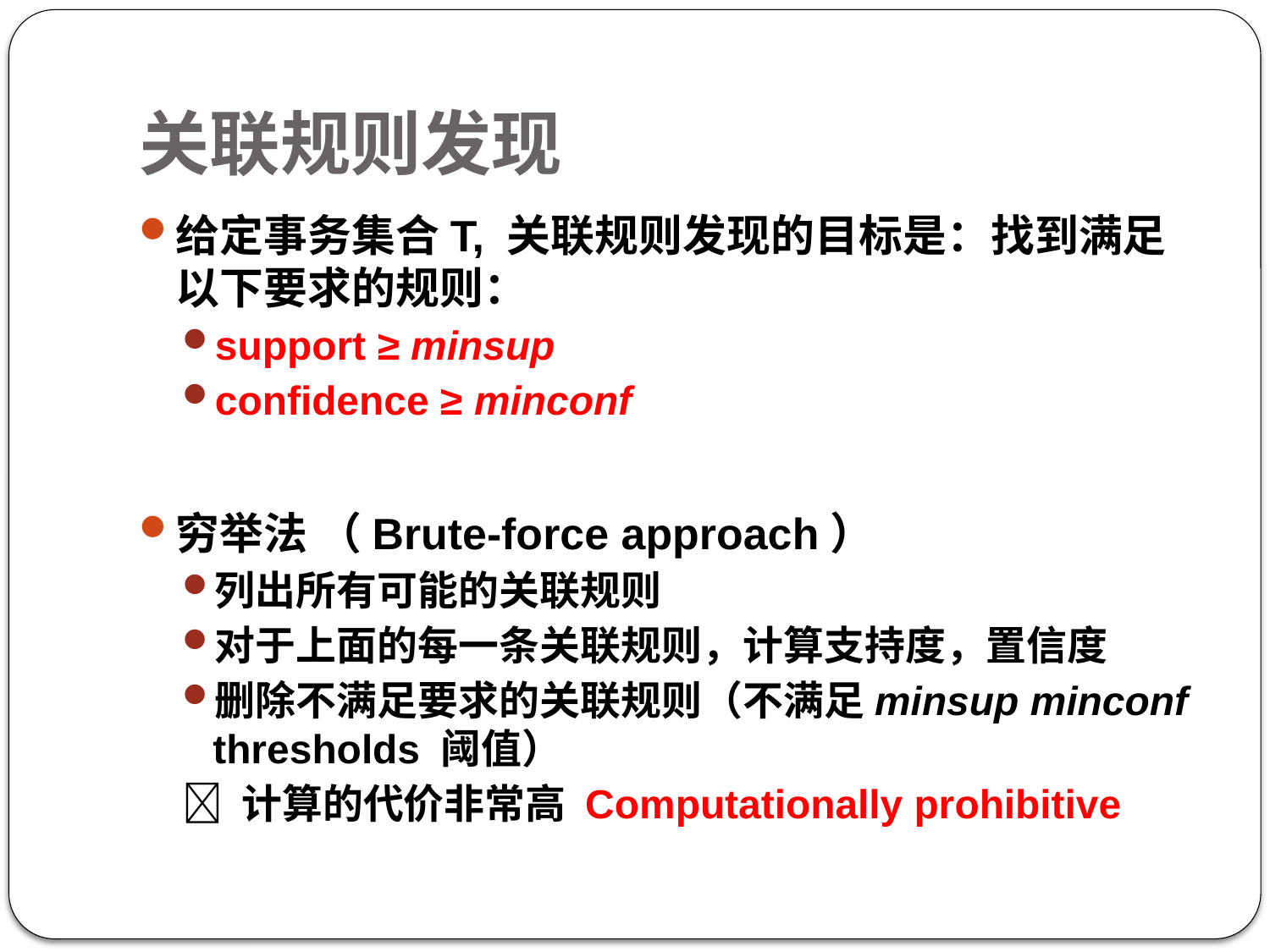

# 关联规则发现
给定事务集合T, 关联规则发现的目标是：找到满足以下要求的规则：
support ≥ minsup
confidence ≥ minconf

穷举法 （Brute-force approach）
列出所有可能的关联规则
对于上面的每一条关联规则，计算支持度，置信度
删除不满足要求的关联规则（不满足minsup minconf thresholds 阈值）
⇒ 计算的代价非常高 Computationally prohibitive